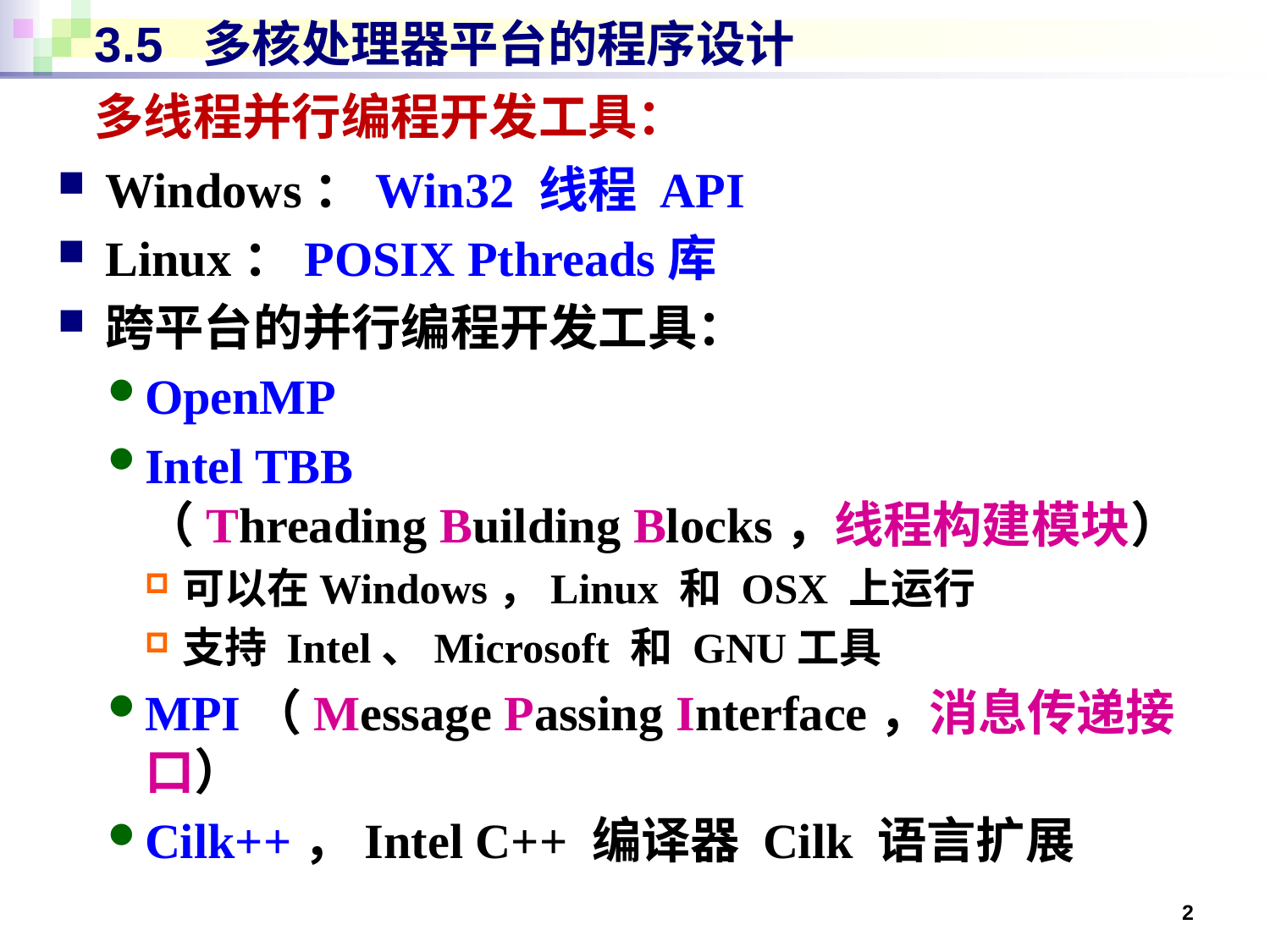

# 3.5  多核处理器平台的程序设计
多线程并行编程开发工具：
Windows：Win32 线程 API
Linux：POSIX Pthreads库
跨平台的并行编程开发工具：
OpenMP
Intel TBB
（Threading Building Blocks，线程构建模块）
可以在Windows，Linux 和 OSX 上运行
支持 Intel、Microsoft 和 GNU工具
MPI（Message Passing Interface，消息传递接口）
Cilk++，Intel C++ 编译器 Cilk 语言扩展
2